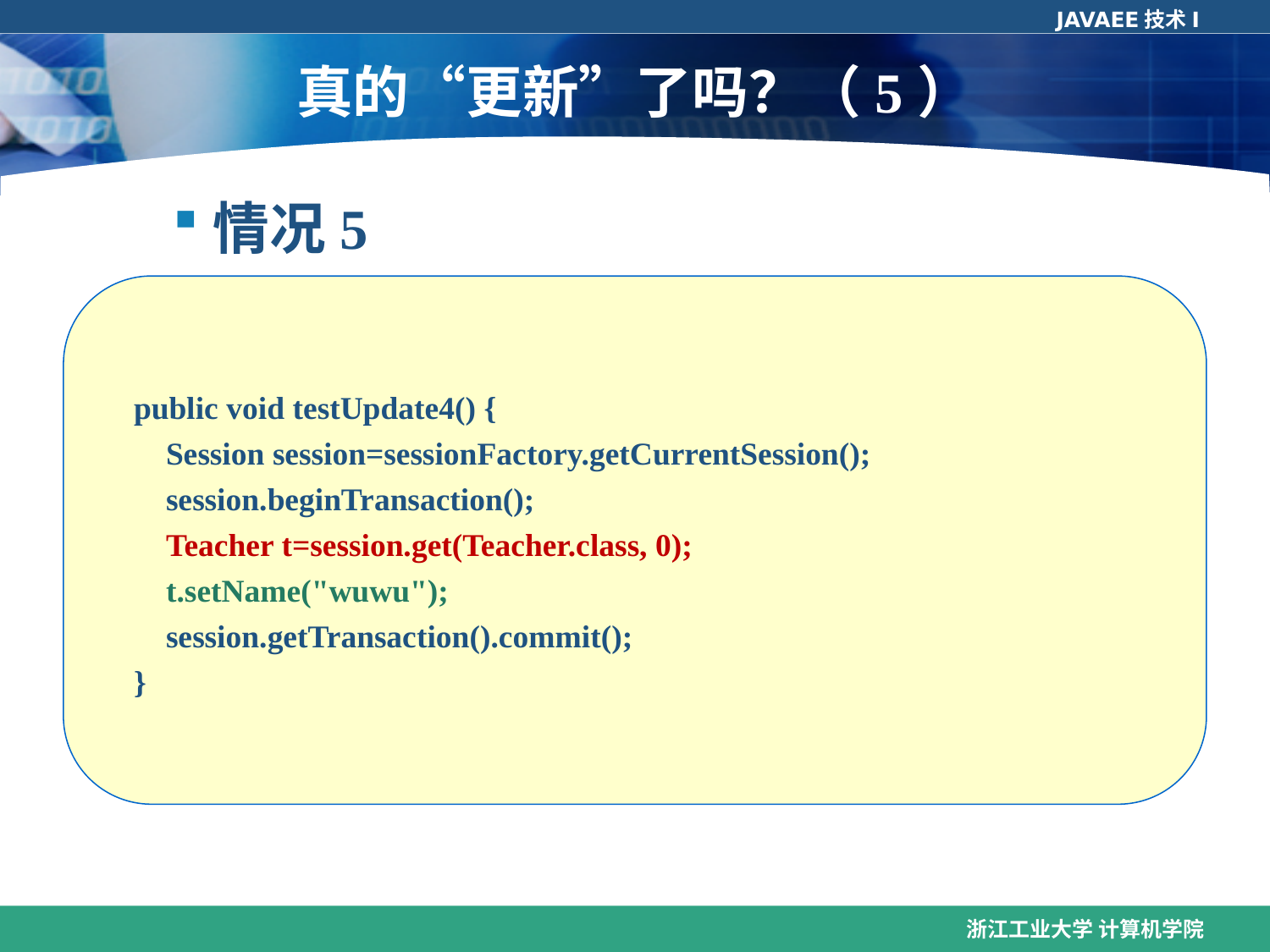

# 真的“更新”了吗？（5）
情况5
    public void testUpdate4() {
        Session session=sessionFactory.getCurrentSession();
        session.beginTransaction();
        Teacher t=session.get(Teacher.class, 0);
        t.setName("wuwu");
        session.getTransaction().commit();
    }